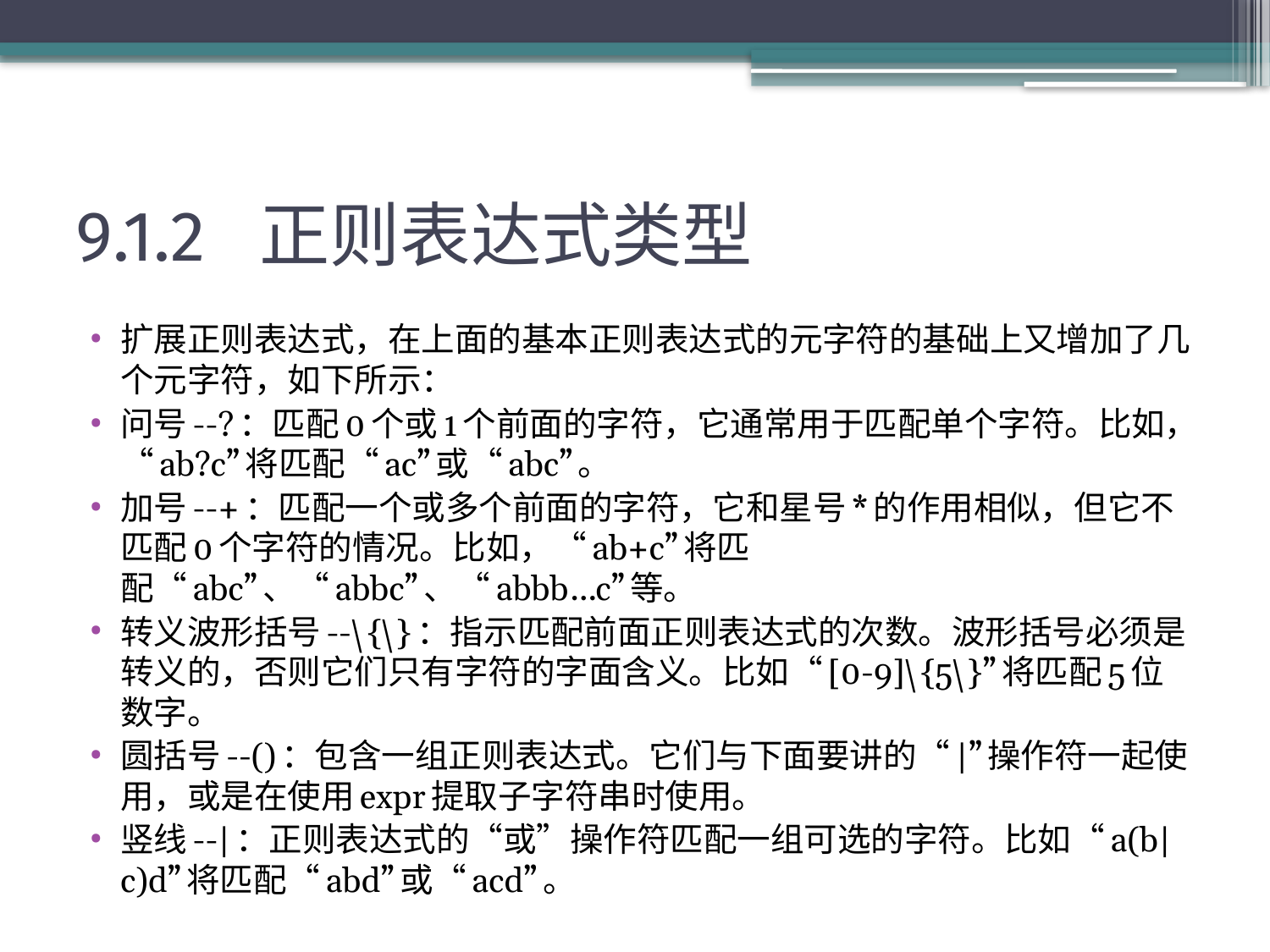

# 9.1.2  正则表达式类型
扩展正则表达式，在上面的基本正则表达式的元字符的基础上又增加了几个元字符，如下所示：
问号--?：匹配0个或1个前面的字符，它通常用于匹配单个字符。比如，“ab?c”将匹配“ac”或“abc”。
加号--+：匹配一个或多个前面的字符，它和星号*的作用相似，但它不匹配0个字符的情况。比如，“ab+c”将匹配“abc”、“abbc”、“abbb…c”等。
转义波形括号--\{\}：指示匹配前面正则表达式的次数。波形括号必须是转义的，否则它们只有字符的字面含义。比如“[0-9]\{5\}”将匹配5位数字。
圆括号--()：包含一组正则表达式。它们与下面要讲的“|”操作符一起使用，或是在使用expr提取子字符串时使用。
竖线--|：正则表达式的“或”操作符匹配一组可选的字符。比如“a(b|c)d”将匹配“abd”或“acd”。